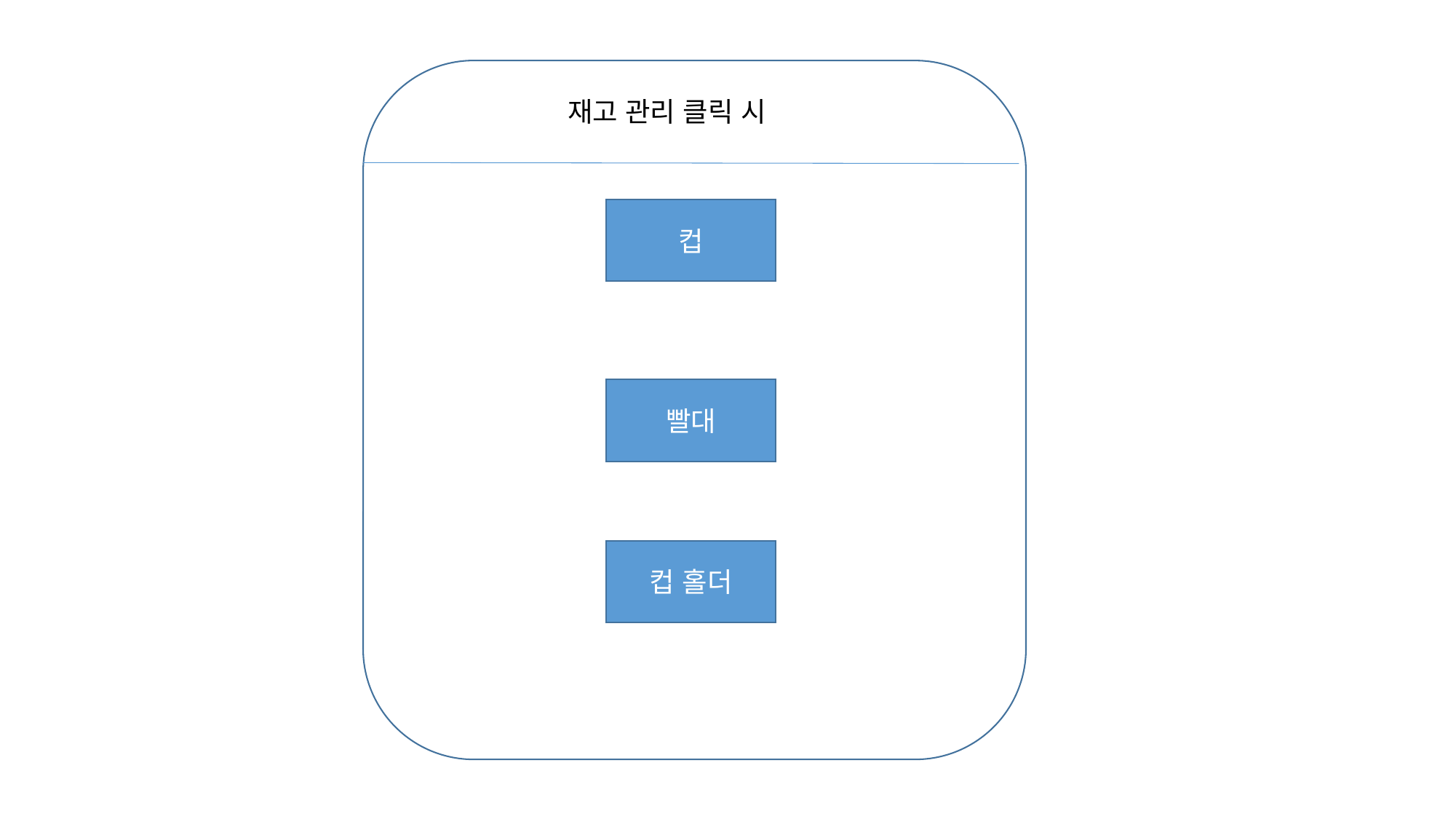

재고 관리 클릭 시
컵
빨대
컵 홀더